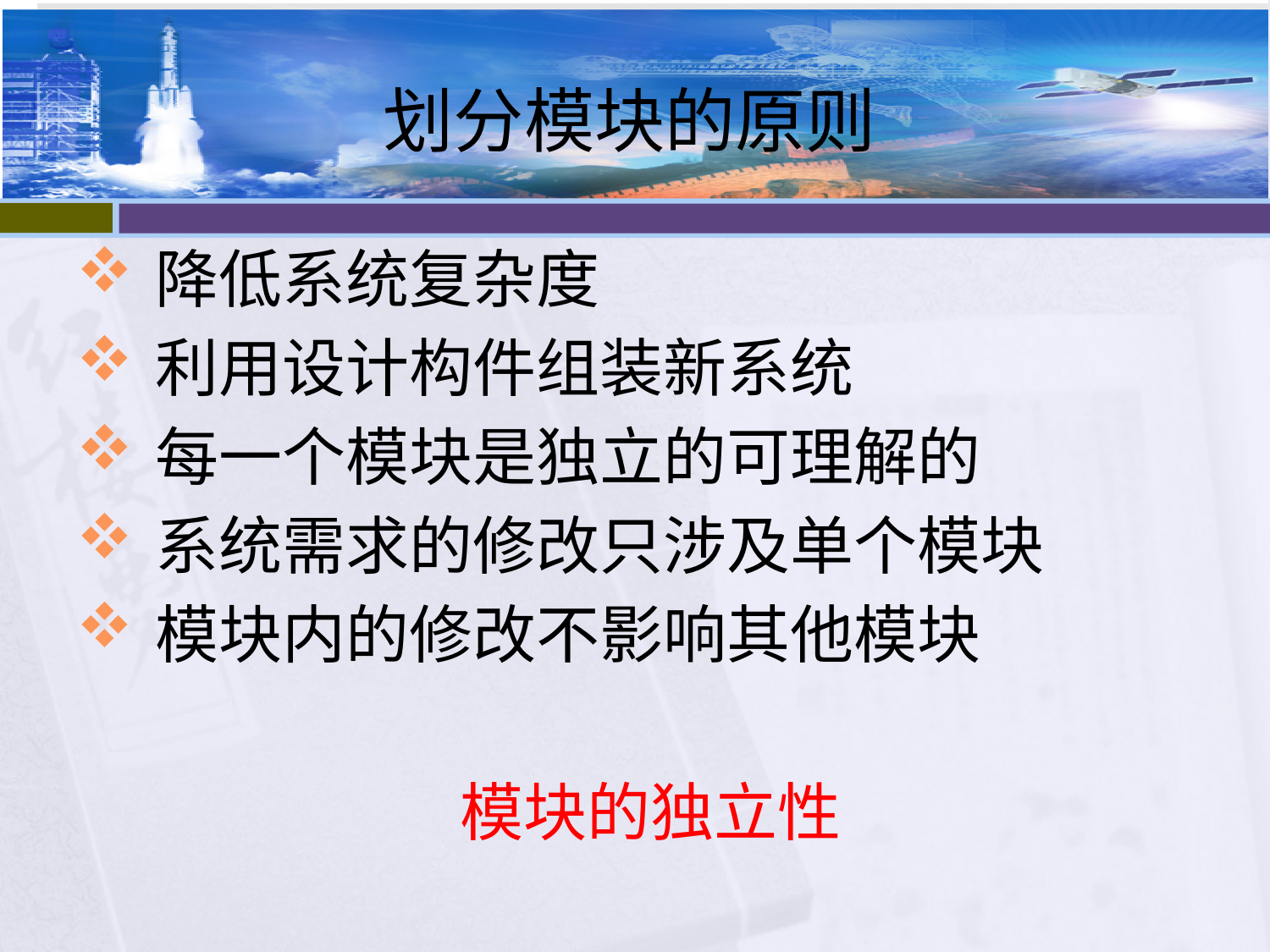

# 划分模块的原则

降低系统复杂度
利用设计构件组装新系统
每一个模块是独立的可理解的
系统需求的修改只涉及单个模块
模块内的修改不影响其他模块

模块的独立性